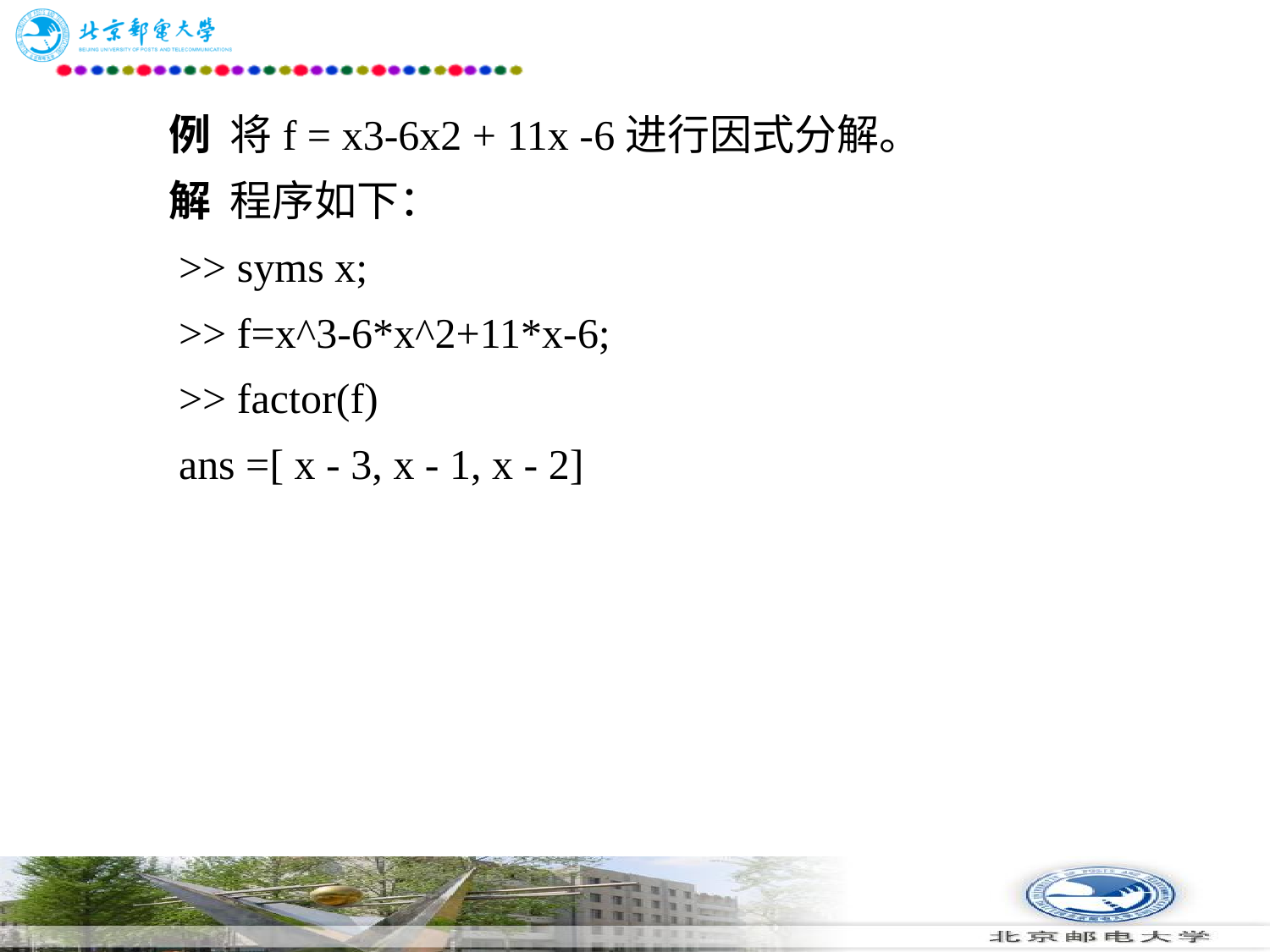

# 例  将f = x3-6x2 + 11x -6进行因式分解。 　　解  程序如下： 　　>> syms x; 　　>> f=x^3-6*x^2+11*x-6; 　　>> factor(f) 　　ans =[ x - 3, x - 1, x - 2]